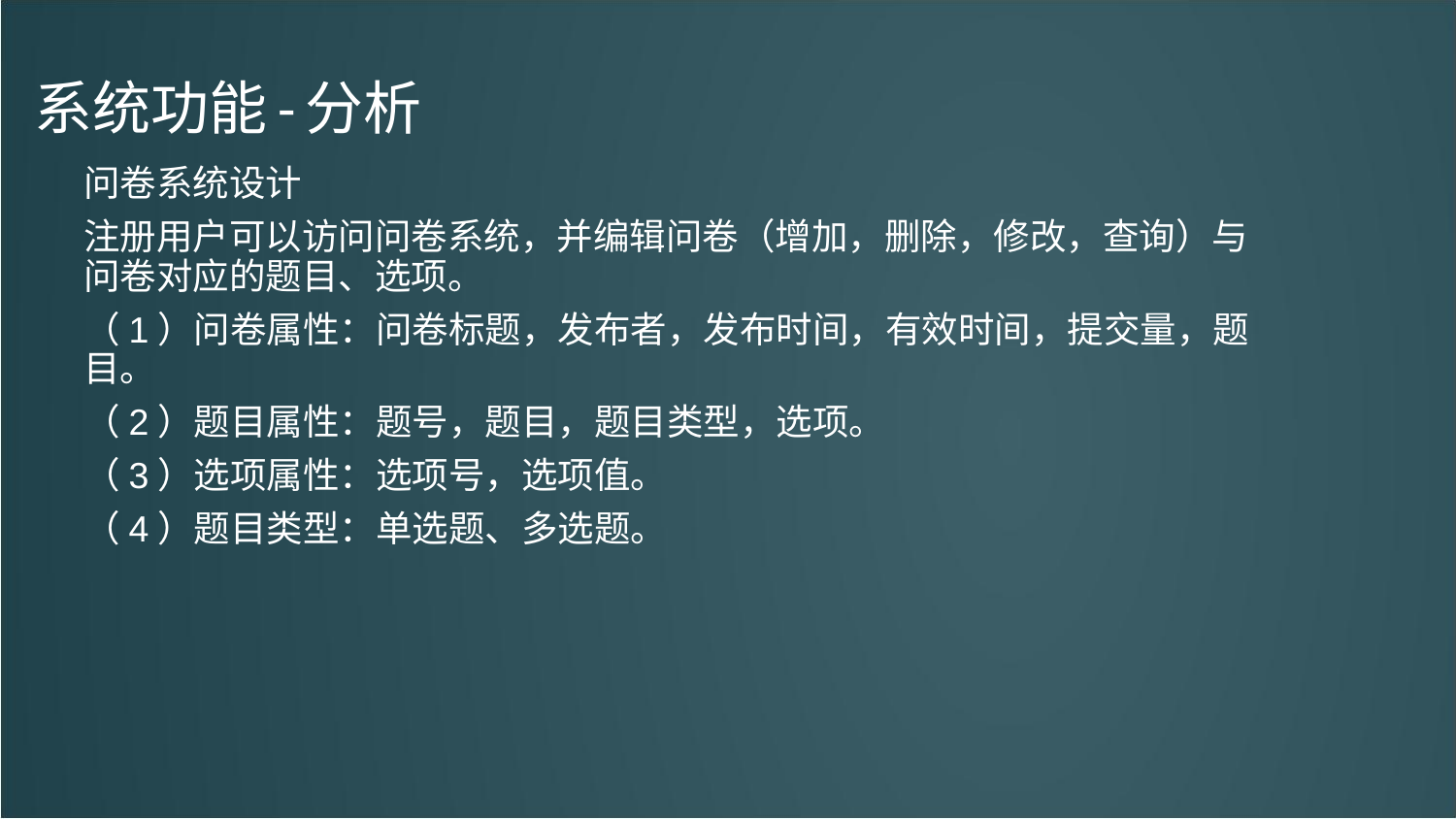

# 系统功能-分析
问卷系统设计
注册用户可以访问问卷系统，并编辑问卷（增加，删除，修改，查询）与问卷对应的题目、选项。
（1）问卷属性：问卷标题，发布者，发布时间，有效时间，提交量，题目。
（2）题目属性：题号，题目，题目类型，选项。
（3）选项属性：选项号，选项值。
（4）题目类型：单选题、多选题。